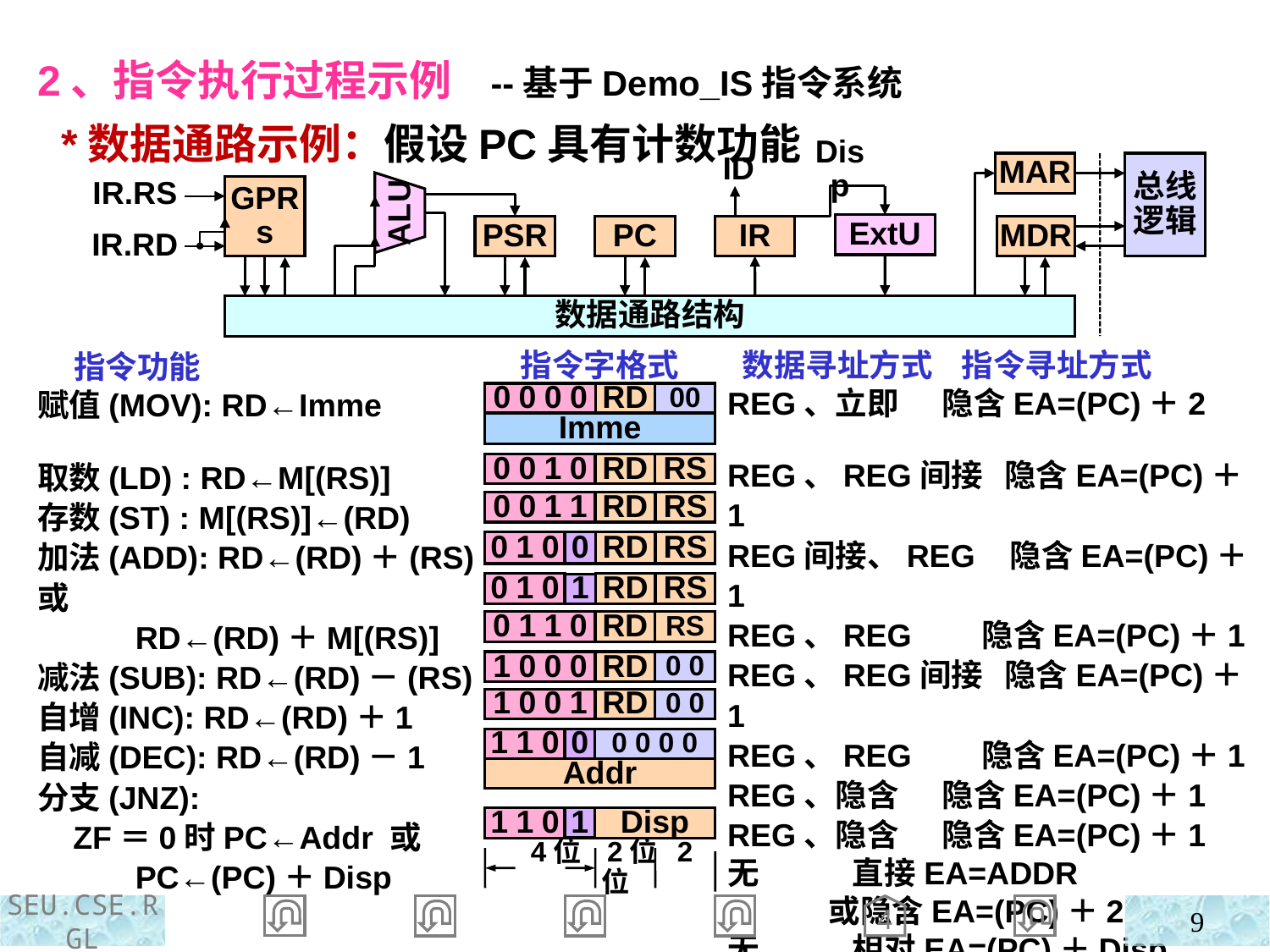

2、指令执行过程示例   --基于Demo_IS指令系统
  *数据通路示例：假设PC具有计数功能
MAR
总线逻辑
ID
Disp
GPRs
IR.RS
ALU
ExtU
PC
IR
MDR
PSR
IR.RD
数据通路结构
指令字格式
 数据寻址方式    指令寻址方式
REG、立即      隐含EA=(PC)＋2

REG、REG间接   隐含EA=(PC)＋1
REG间接、REG   隐含EA=(PC)＋1
REG、REG       隐含EA=(PC)＋1
REG、REG间接   隐含EA=(PC)＋1
REG、REG       隐含EA=(PC)＋1
REG、隐含      隐含EA=(PC)＋1
REG、隐含      隐含EA=(PC)＋1
无             直接EA=ADDR
             或隐含EA=(PC)＋2
无             相对EA=(PC)＋Disp
             或隐含EA=(PC)＋1
    指令功能
赋值(MOV): RD←Imme

取数(LD) : RD←M[(RS)]
存数(ST) : M[(RS)]←(RD)
加法(ADD): RD←(RD)＋(RS)或
           RD←(RD)＋M[(RS)]
减法(SUB): RD←(RD)－(RS)
自增(INC): RD←(RD)＋1
自减(DEC): RD←(RD)－1
分支(JNZ):
    ZF＝0时PC←Addr 或
           PC←(PC)＋Disp
0 0 0 0
RD
00
Imme
0 0 1 0
RD
RS
0 0 1 1
RD
RS
0 1 0
0
RD
RS
0 1 0
RD
RS
1
0 1 1 0
RD
RS
1 0 0 0
RD
0 0
1 0 0 1
RD
0 0
1 1 0
0
0 0 0 0
Addr
1 1 0
1
Disp

4位   2位  2位

4

9